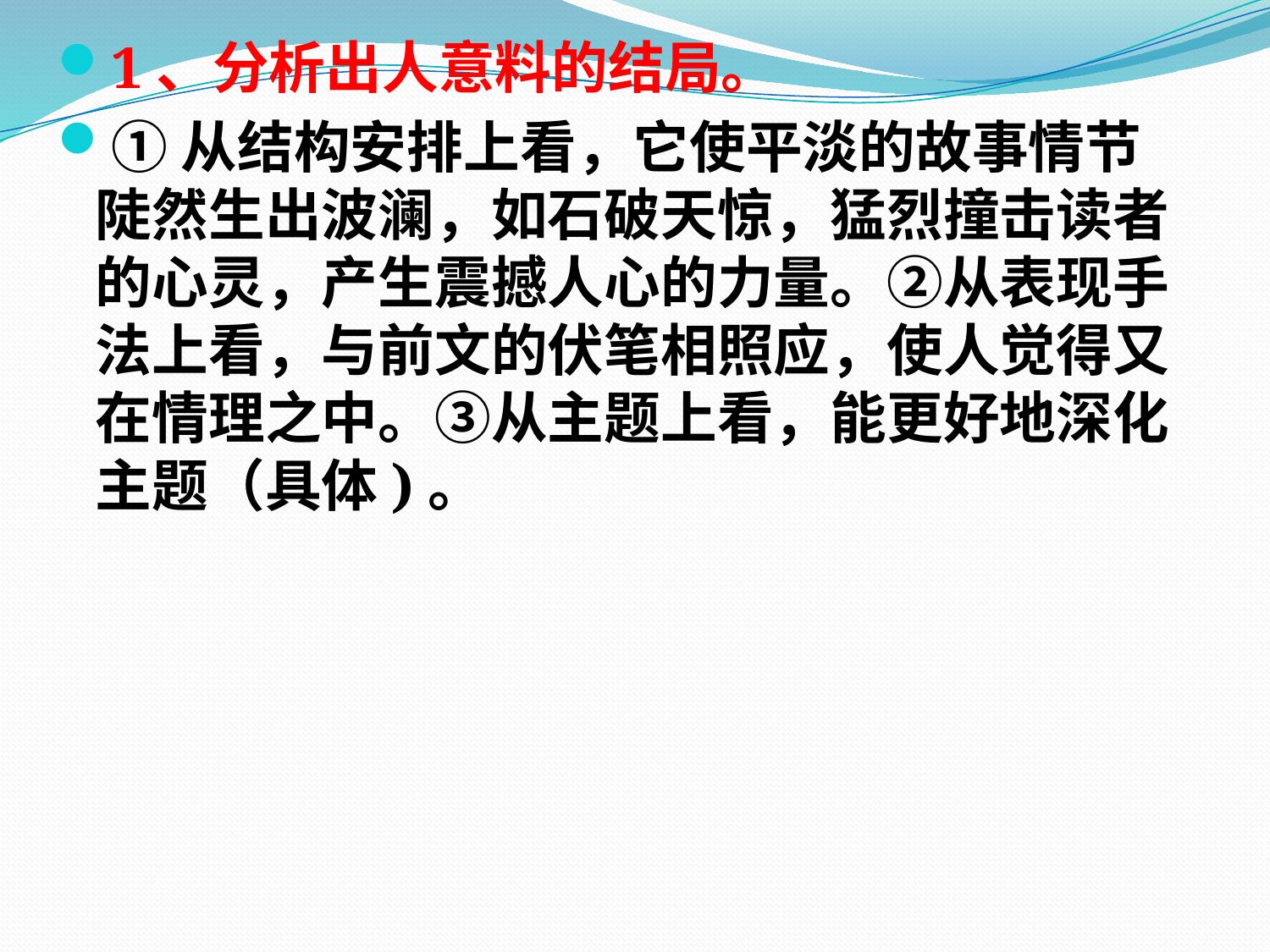

1、分析出人意料的结局。
①从结构安排上看，它使平淡的故事情节陡然生出波澜，如石破天惊，猛烈撞击读者的心灵，产生震撼人心的力量。②从表现手法上看，与前文的伏笔相照应，使人觉得又在情理之中。③从主题上看，能更好地深化主题（具体)。